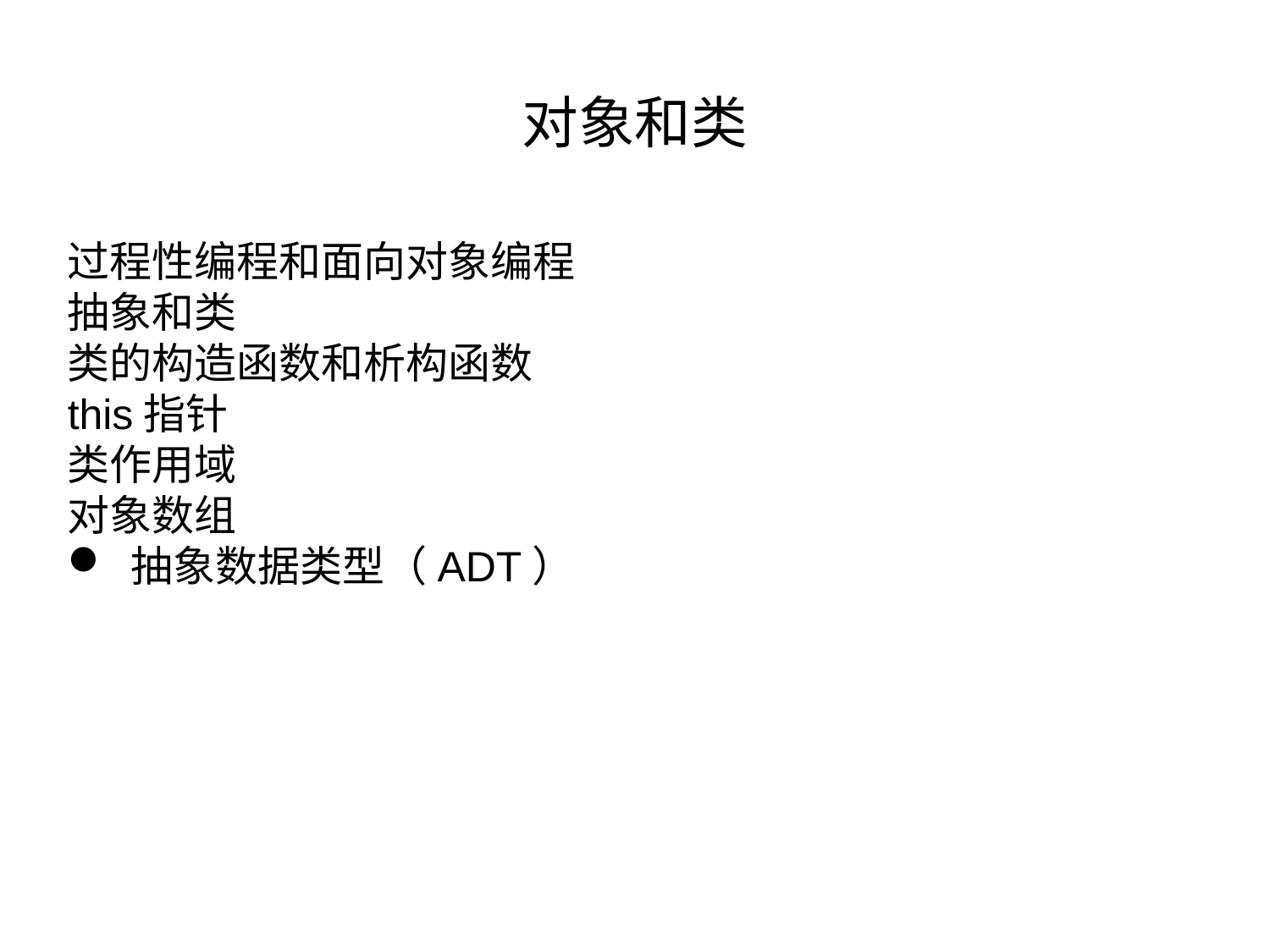

对象和类
过程性编程和面向对象编程
抽象和类
类的构造函数和析构函数
this指针
类作用域
对象数组
抽象数据类型（ADT）